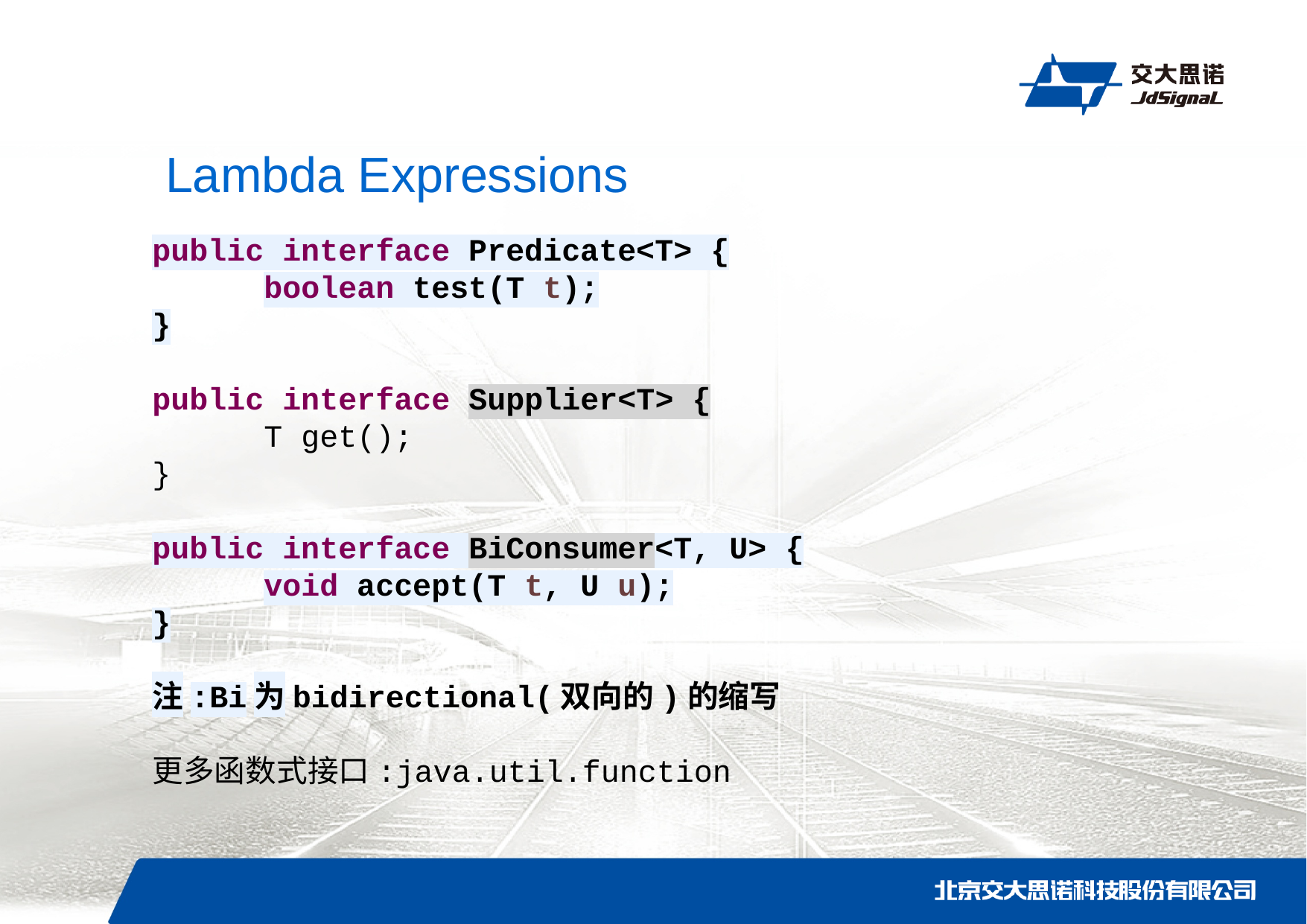

Lambda Expressions
public interface Predicate<T> {
	boolean test(T t);
}

public interface Supplier<T> {
	T get();
}

public interface BiConsumer<T, U> {
	void accept(T t, U u);
}

注:Bi为bidirectional(双向的)的缩写

更多函数式接口:java.util.function